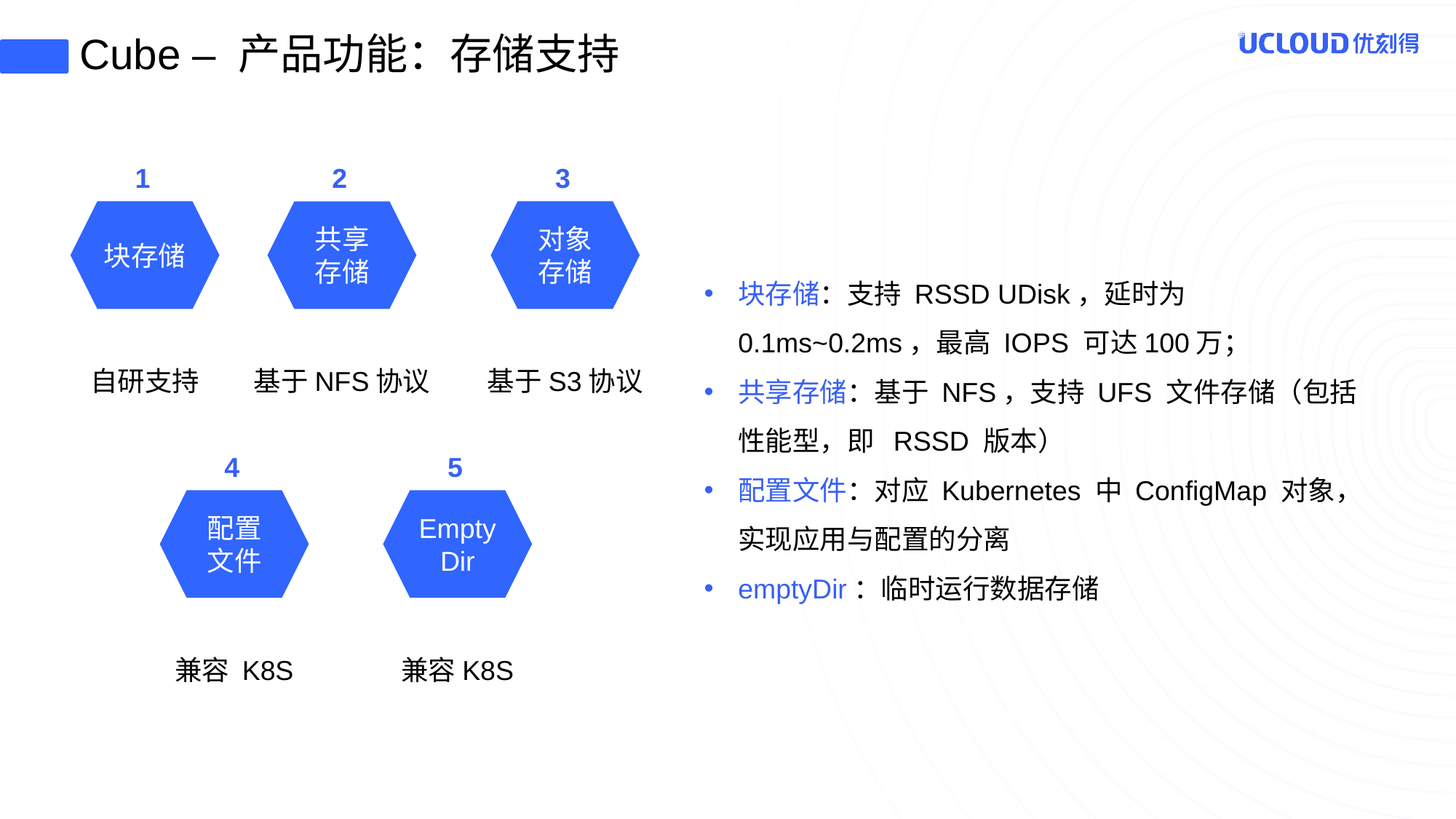

Cube – 产品功能：存储支持

1
块存储
自研支持
3
对象
存储
基于S3协议
2
共享
存储
基于NFS协议
块存储：支持 RSSD UDisk，延时为 0.1ms~0.2ms，最高 IOPS 可达100万；
共享存储：基于 NFS，支持 UFS 文件存储（包括性能型，即  RSSD 版本）
配置文件：对应 Kubernetes 中 ConfigMap 对象，实现应用与配置的分离
emptyDir：临时运行数据存储
4
配置
文件
兼容 K8S
5
EmptyDir
兼容K8S